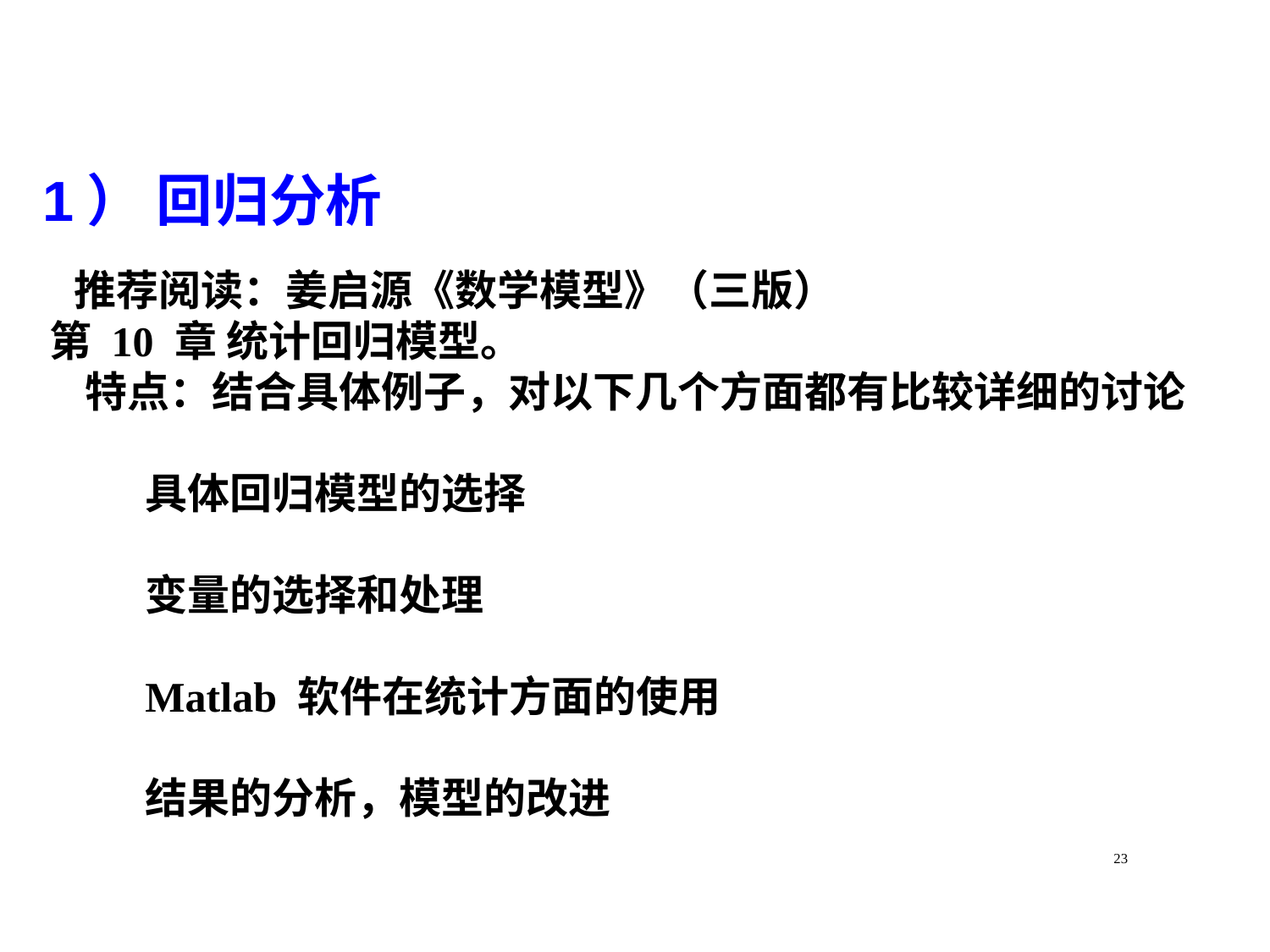

多元统计分析
1） 回归分析
	推荐阅读：姜启源《数学模型》（三版）
第 10 章 统计回归模型。
		特点：结合具体例子，对以下几个方面都有比较详细的讨论

				具体回归模型的选择

				变量的选择和处理

				Matlab 软件在统计方面的使用

				结果的分析，模型的改进
23